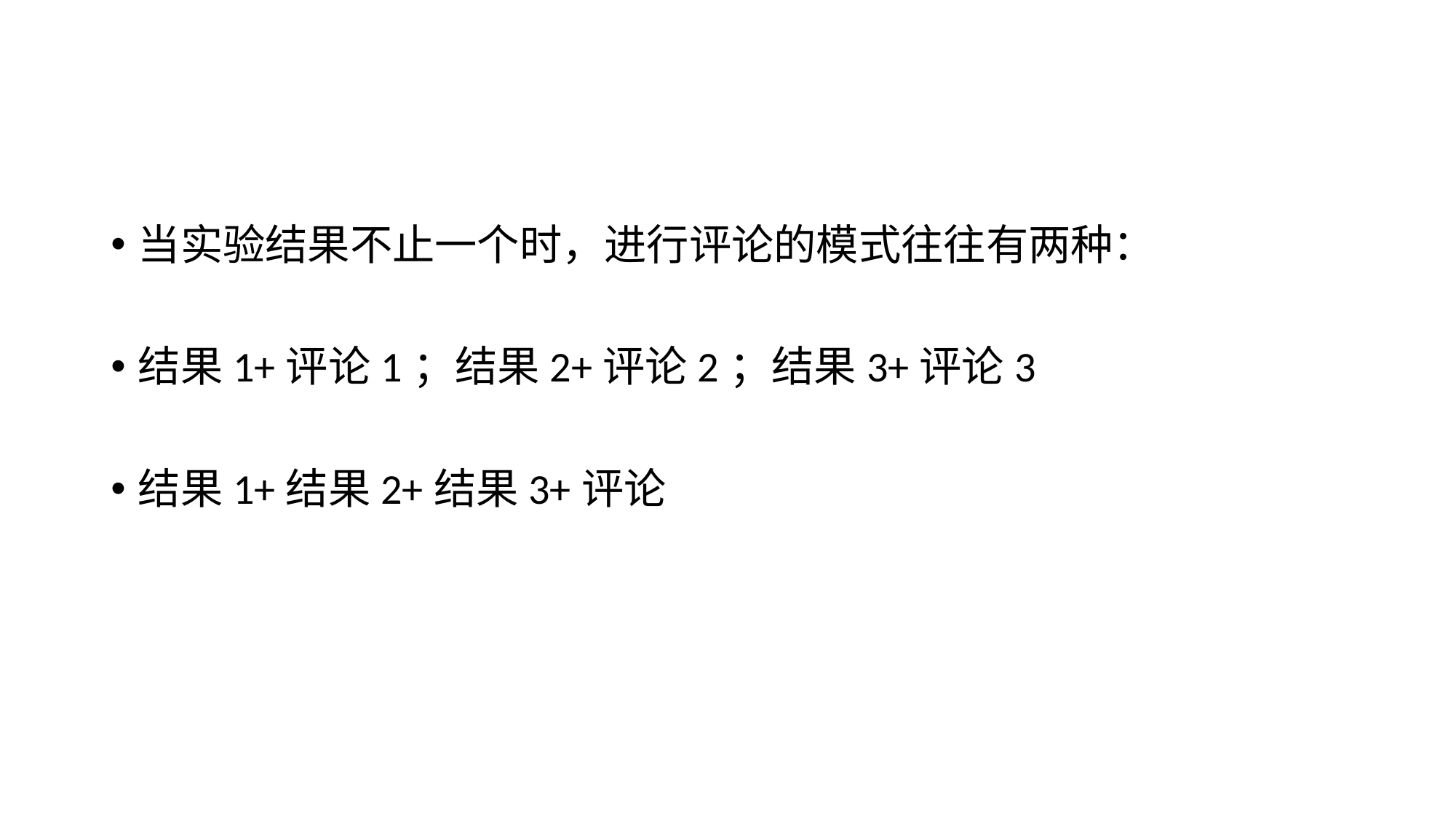

#
当实验结果不止一个时，进行评论的模式往往有两种：

结果1+评论1；结果2+评论2；结果3+评论3

结果1+结果2+结果3+评论